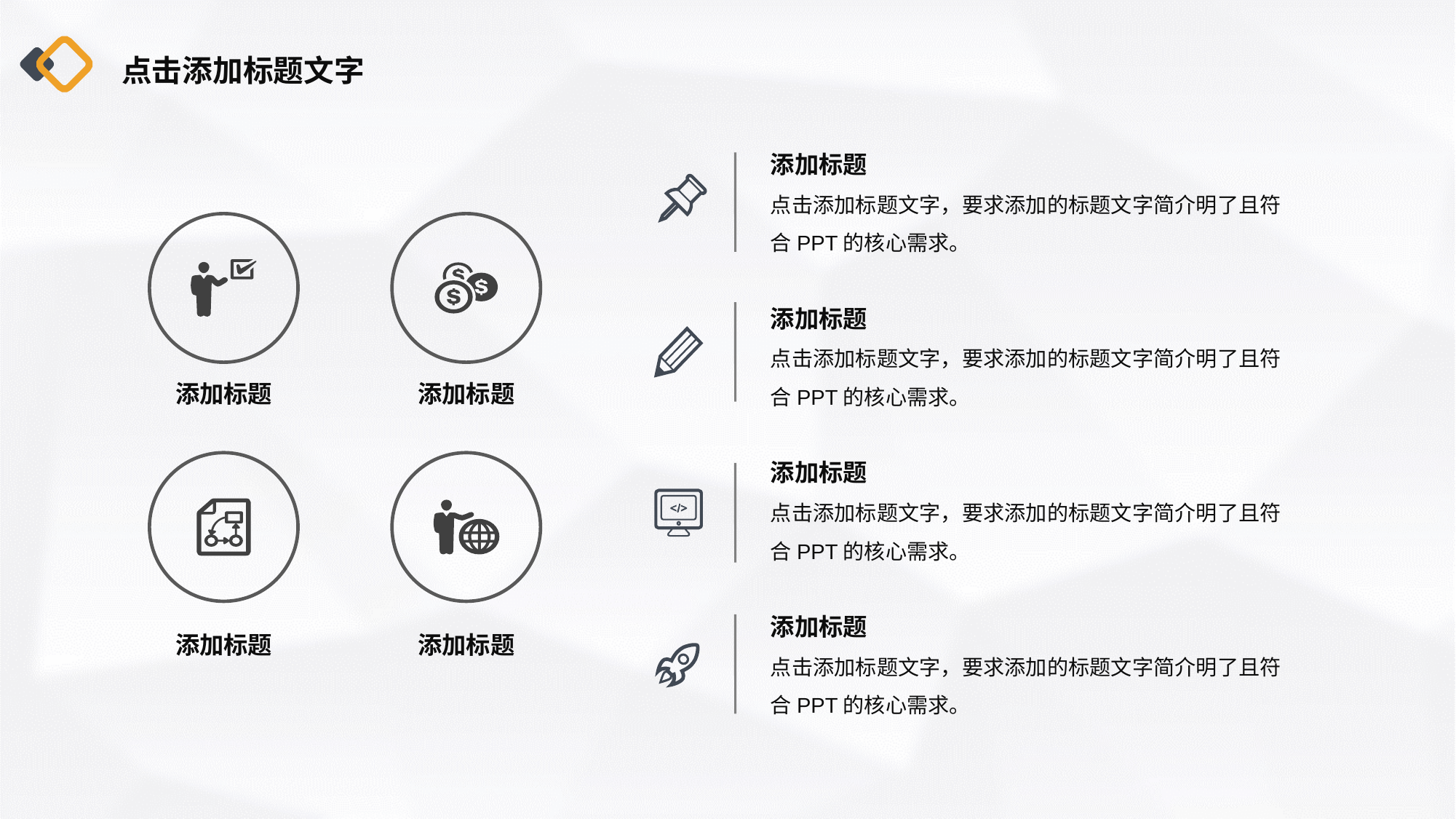

点击添加标题文字
添加标题

点击添加标题文字，要求添加的标题文字简介明了且符合PPT的核心需求。

添加标题

点击添加标题文字，要求添加的标题文字简介明了且符合PPT的核心需求。
添加标题
添加标题

添加标题

点击添加标题文字，要求添加的标题文字简介明了且符合PPT的核心需求。

添加标题
添加标题
添加标题
点击添加标题文字，要求添加的标题文字简介明了且符合PPT的核心需求。